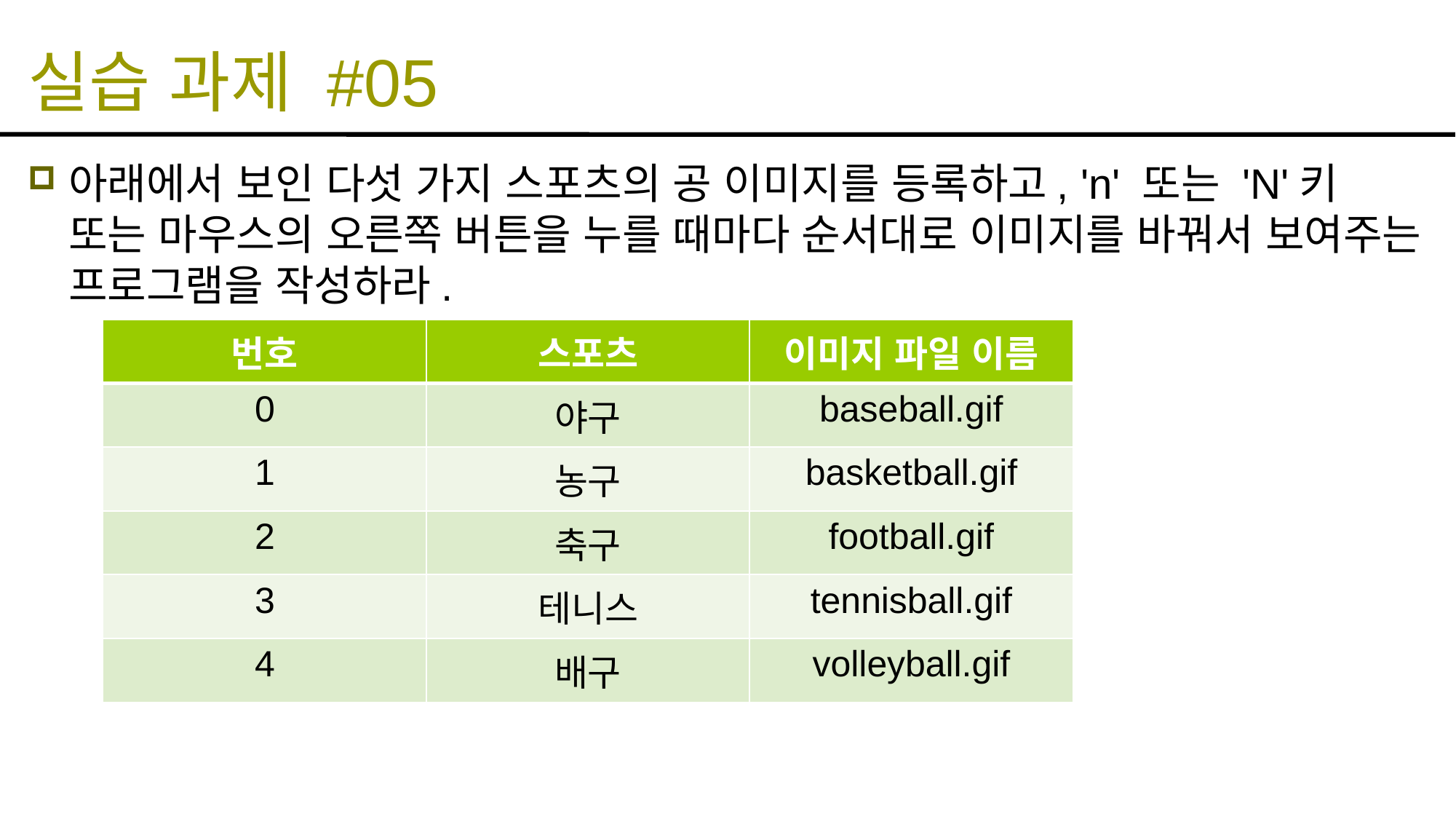

# 실습 과제 #05
아래에서 보인 다섯 가지 스포츠의 공 이미지를 등록하고, 'n' 또는 'N'키 또는 마우스의 오른쪽 버튼을 누를 때마다 순서대로 이미지를 바꿔서 보여주는 프로그램을 작성하라.

| 번호 | 스포츠 | 이미지 파일 이름 |
| --- | --- | --- |
| 0 | 야구 | baseball.gif |
| 1 | 농구 | basketball.gif |
| 2 | 축구 | football.gif |
| 3 | 테니스 | tennisball.gif |
| 4 | 배구 | volleyball.gif |